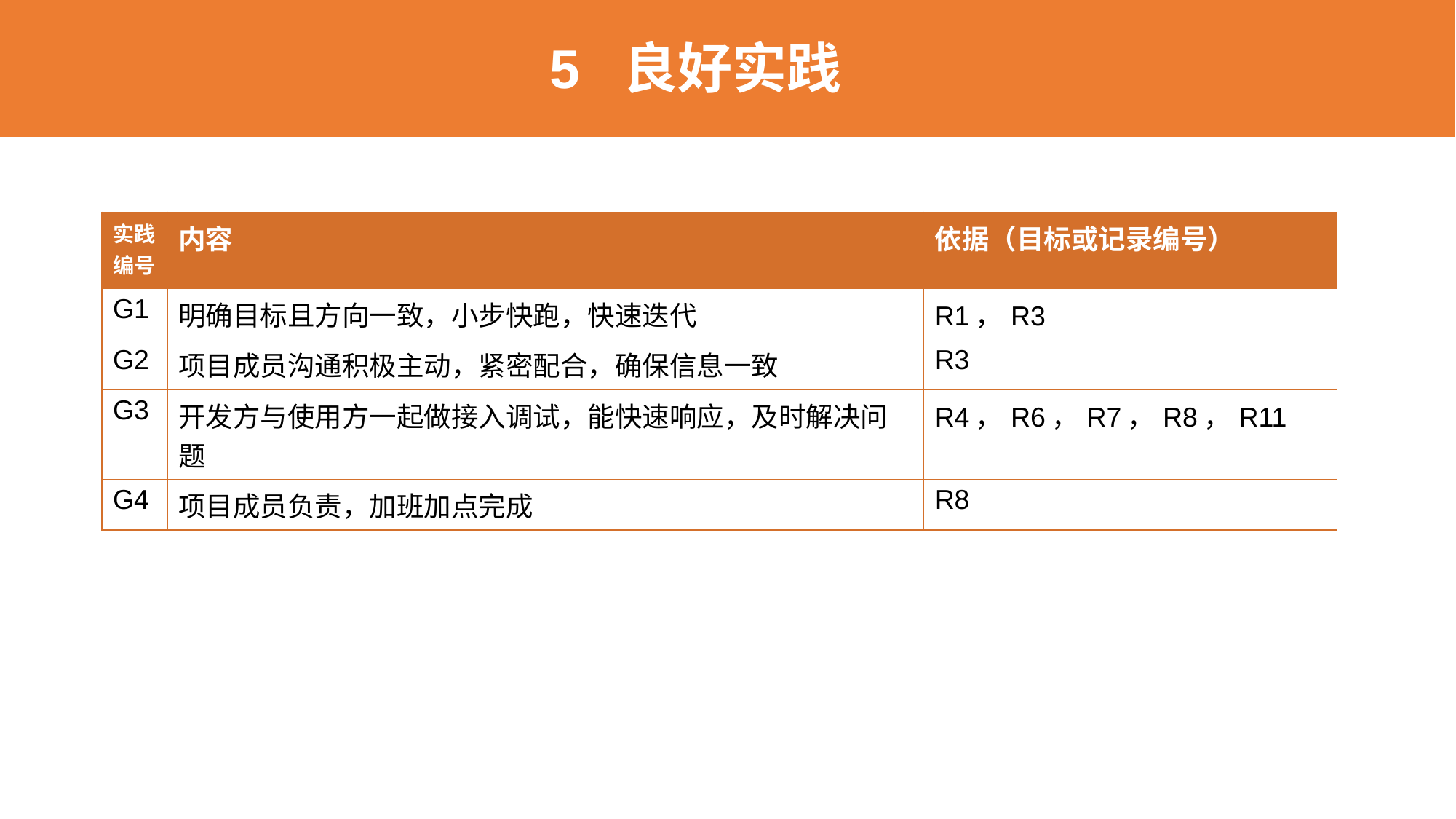

# 5  良好实践
| 实践 编号 | 内容 | 依据（目标或记录编号） |
| --- | --- | --- |
| G1 | 明确目标且方向一致，小步快跑，快速迭代 | R1，R3 |
| G2 | 项目成员沟通积极主动，紧密配合，确保信息一致 | R3 |
| G3 | 开发方与使用方一起做接入调试，能快速响应，及时解决问题 | R4，R6，R7，R8，R11 |
| G4 | 项目成员负责，加班加点完成 | R8 |